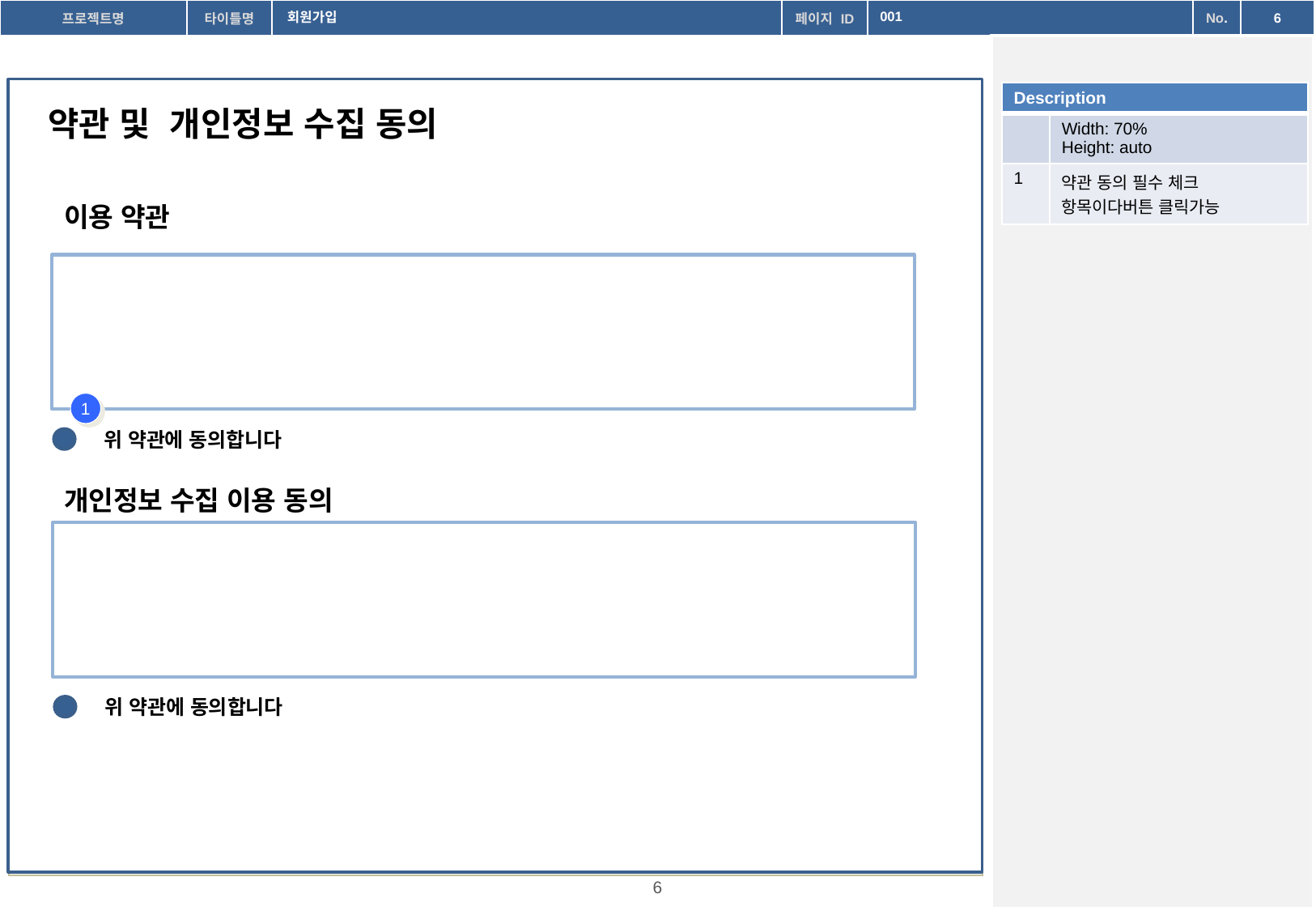

회원가입
001

| Description |  |
| --- | --- |
|  | Width: 70% Height: auto |
| 1 | 약관 동의 필수 체크 항목이다버튼 클릭가능 |
약관 및  개인정보 수집 동의
이용 약관

1
위 약관에 동의합니다

개인정보 수집 이용 동의

위 약관에 동의합니다

<< <  1 2 3 4 5 6 7 8 9 10  > >>